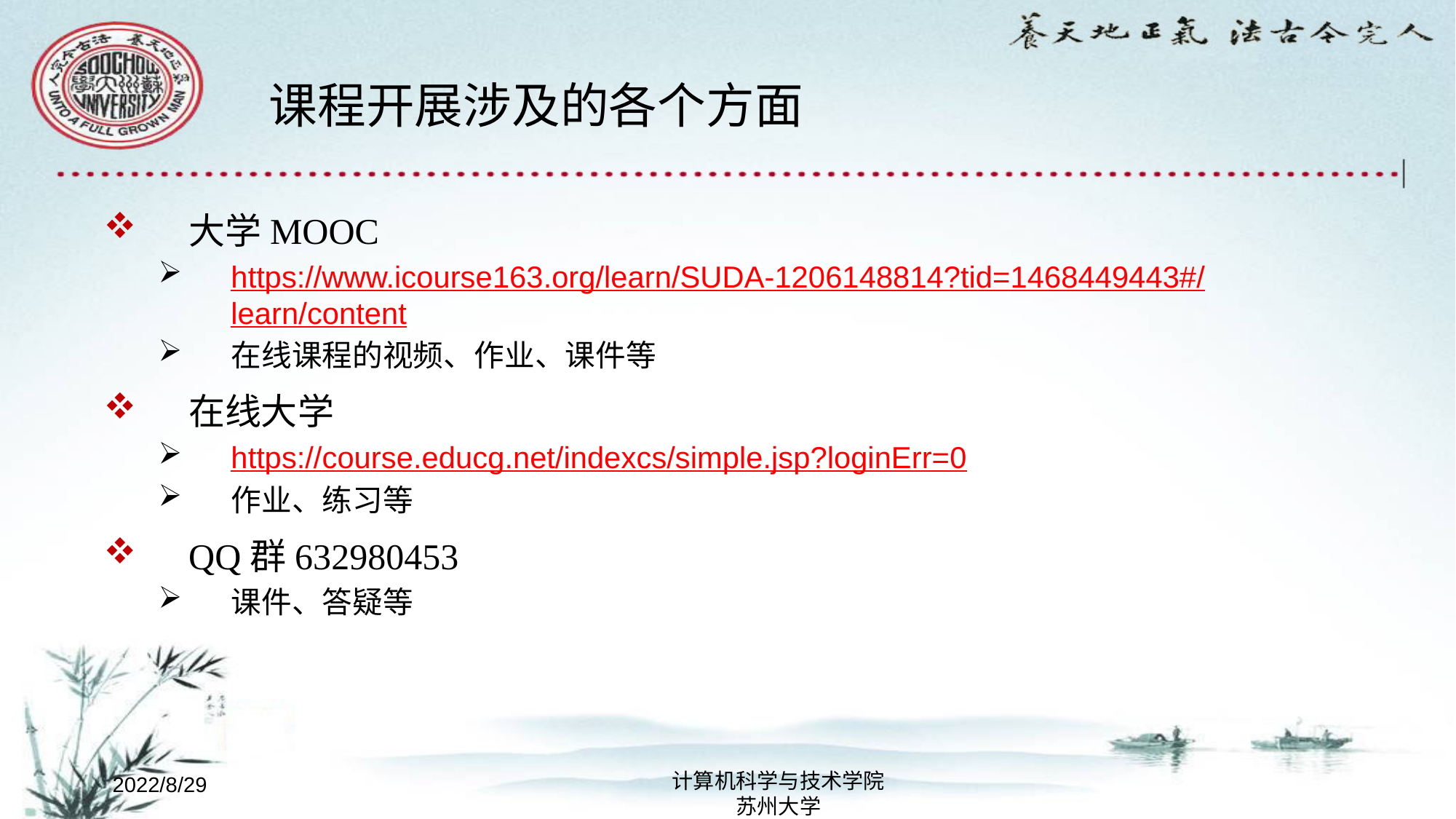

# 课程开展涉及的各个方面
大学MOOC
https://www.icourse163.org/learn/SUDA-1206148814?tid=1468449443#/learn/content
在线课程的视频、作业、课件等
在线大学
https://course.educg.net/indexcs/simple.jsp?loginErr=0
作业、练习等
QQ群632980453
课件、答疑等
计算机科学与技术学院
苏州大学
2022/8/29